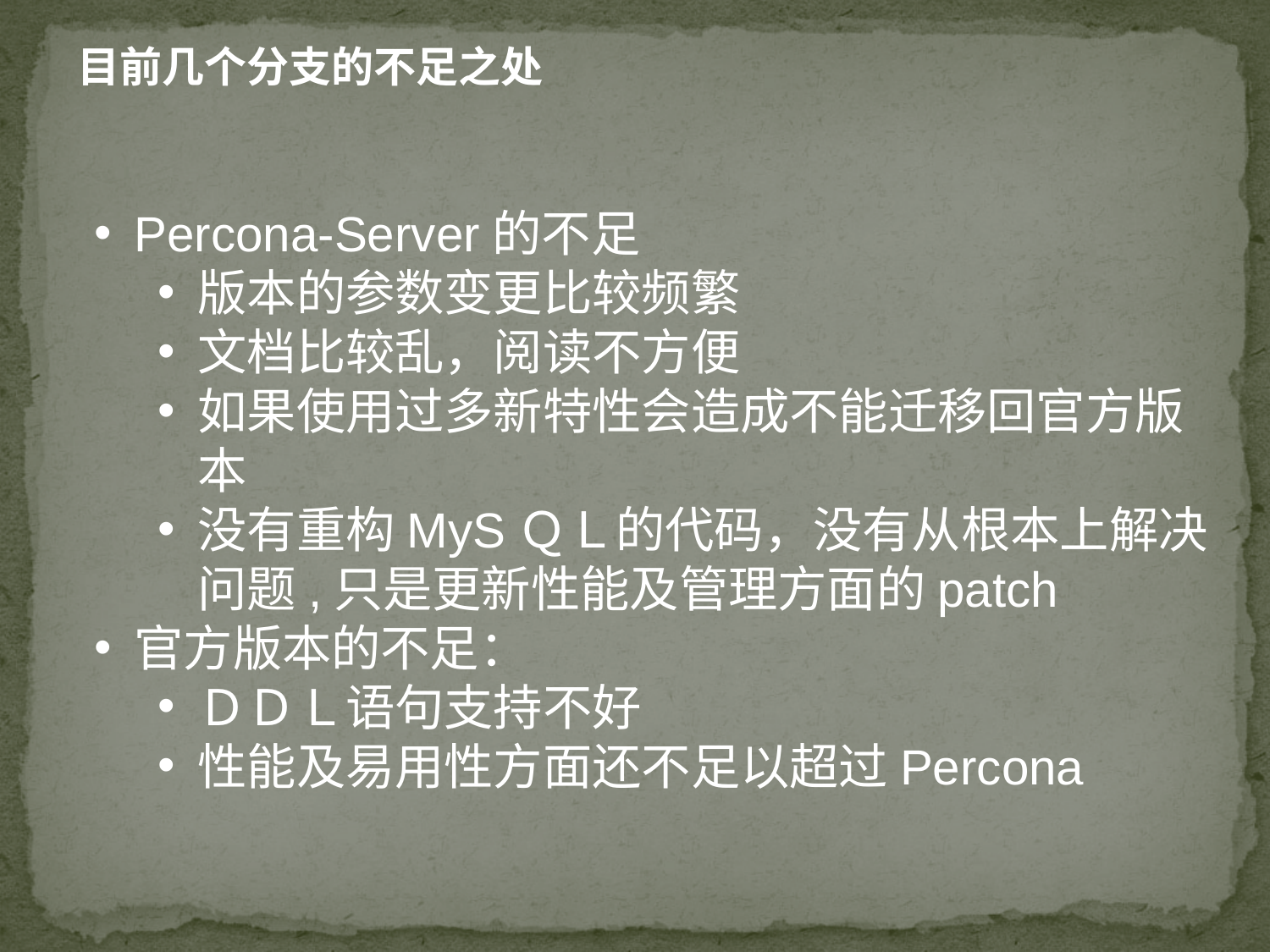

目前几个分支的不足之处
Percona-Server的不足
版本的参数变更比较频繁
文档比较乱，阅读不方便
如果使用过多新特性会造成不能迁移回官方版本
没有重构MySＱＬ的代码，没有从根本上解决问题,只是更新性能及管理方面的patch
官方版本的不足：
ＤＤＬ语句支持不好
性能及易用性方面还不足以超过Percona